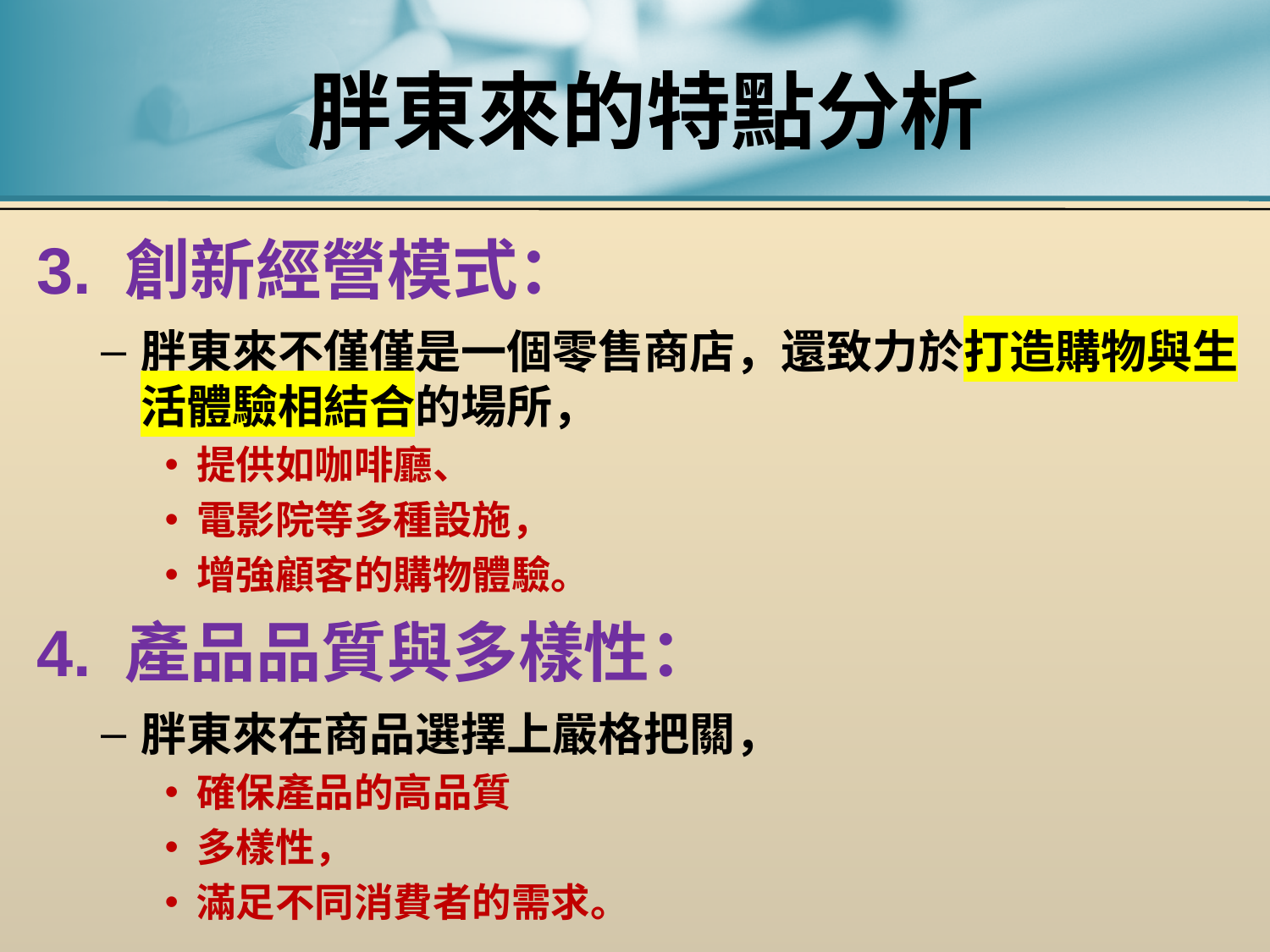

# 胖東來的特點分析
3. 創新經營模式：
胖東來不僅僅是一個零售商店，還致力於打造購物與生活體驗相結合的場所，
提供如咖啡廳、
電影院等多種設施，
增強顧客的購物體驗。
4. 產品品質與多樣性：
胖東來在商品選擇上嚴格把關，
確保產品的高品質
多樣性，
滿足不同消費者的需求。